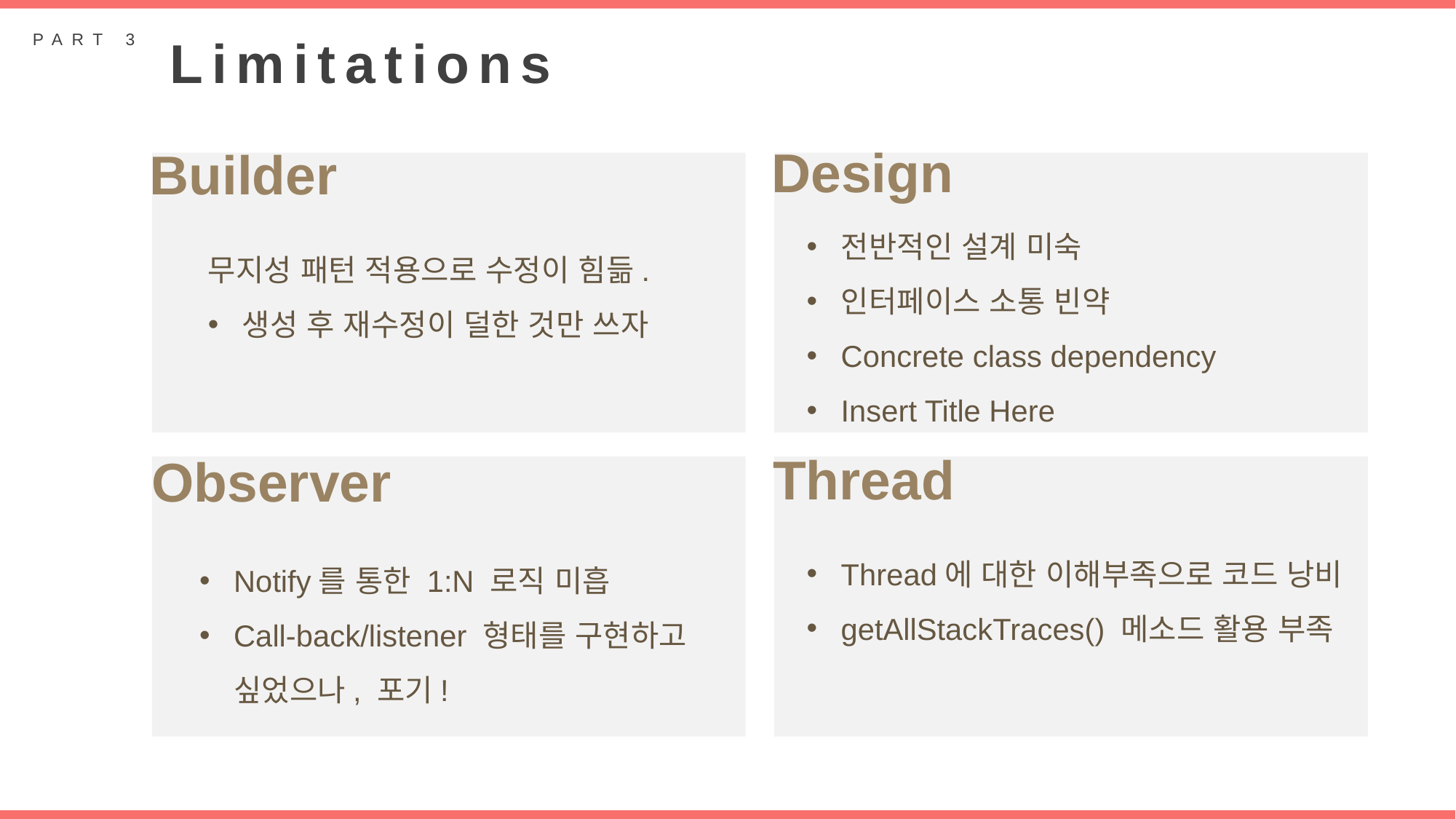

PART 3
Limitations
Design
Builder

전반적인 설계 미숙
인터페이스 소통 빈약
Concrete class dependency
Insert Title Here
무지성 패턴 적용으로 수정이 힘듦.
생성 후 재수정이 덜한 것만 쓰자
Thread
Observer

Thread에 대한 이해부족으로 코드 낭비
getAllStackTraces() 메소드 활용 부족

Notify를 통한 1:N 로직 미흡
Call-back/listener 형태를 구현하고 싶었으나, 포기!